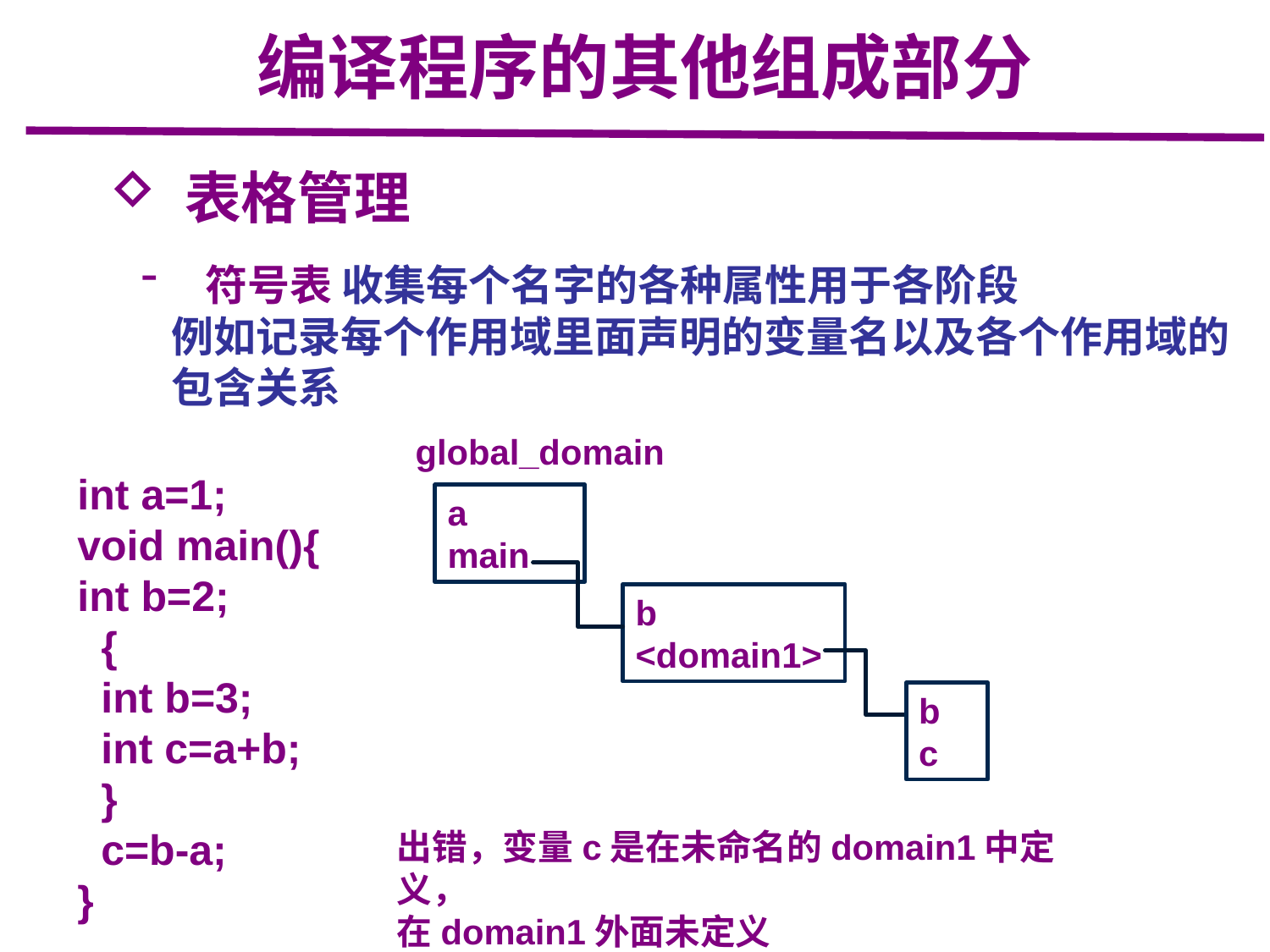

编译程序的其他组成部分
 表格管理

  符号表 收集每个名字的各种属性用于各阶段
例如记录每个作用域里面声明的变量名以及各个作用域的包含关系
global_domain
int a=1;
void main(){
int b=2;
  {
  int b=3;
  int c=a+b;
  }
  c=b-a;
}
a
main
b
<domain1>
b
c
出错，变量c是在未命名的domain1中定义，
在domain1外面未定义